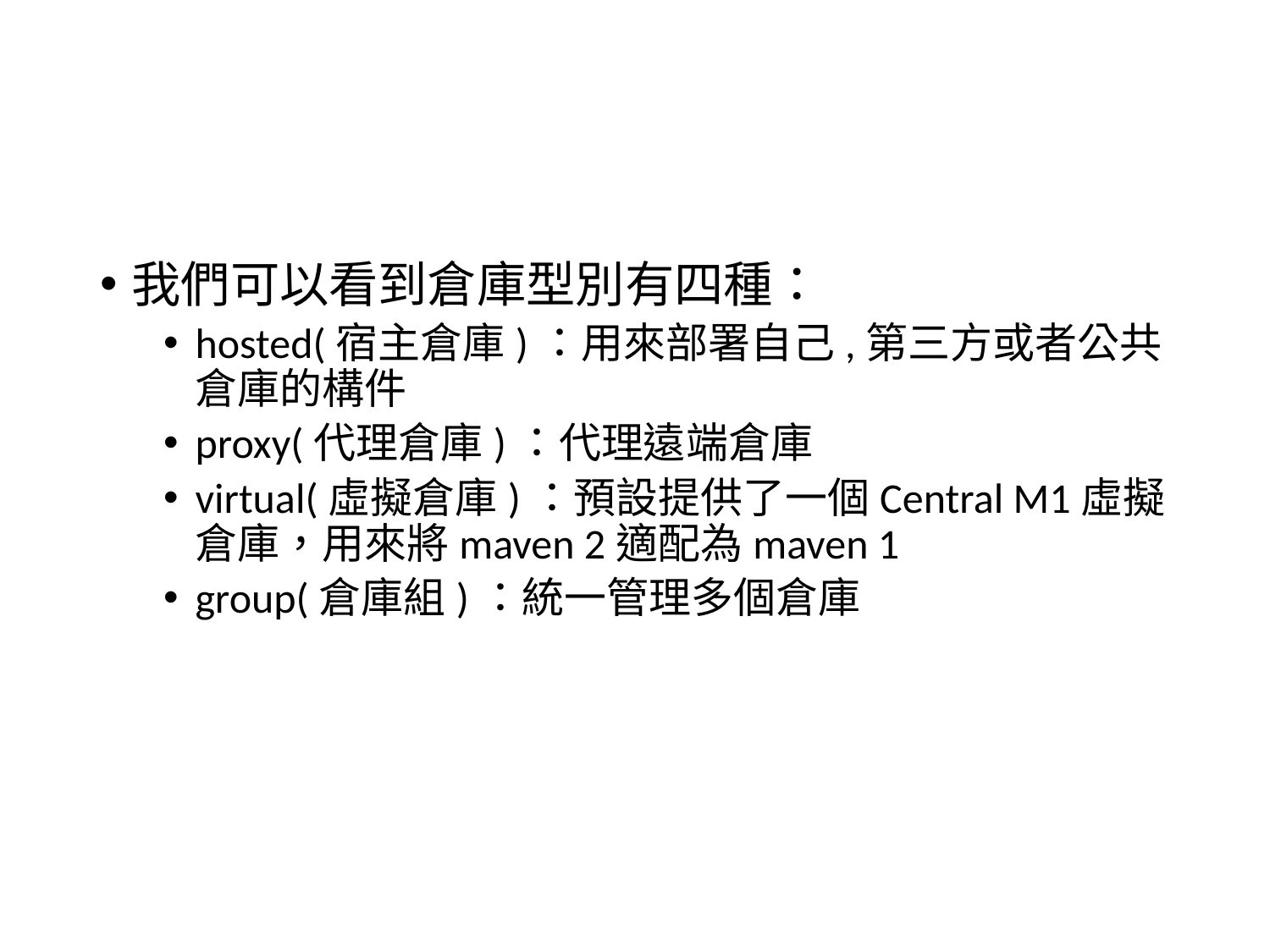

#
我們可以看到倉庫型別有四種：
hosted(宿主倉庫)：用來部署自己,第三方或者公共倉庫的構件
proxy(代理倉庫)：代理遠端倉庫
virtual(虛擬倉庫)：預設提供了一個Central M1虛擬倉庫，用來將maven 2適配為maven 1
group(倉庫組)：統一管理多個倉庫